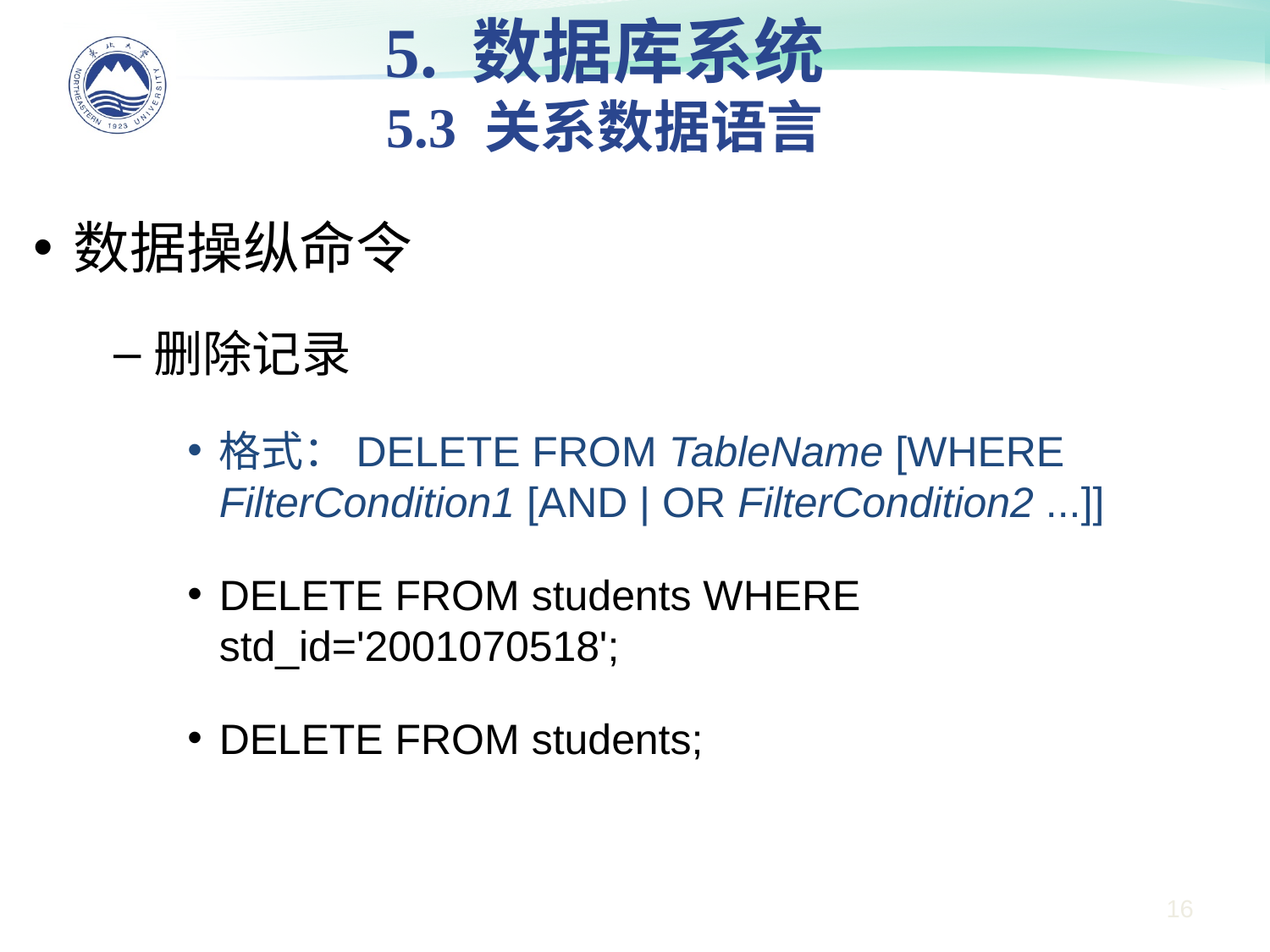

5. 数据库系统
5.3 关系数据语言
#
数据操纵命令
删除记录
格式：DELETE FROM TableName [WHERE FilterCondition1 [AND | OR FilterCondition2 ...]]
DELETE FROM students WHERE std_id='2001070518';
DELETE FROM students;
16